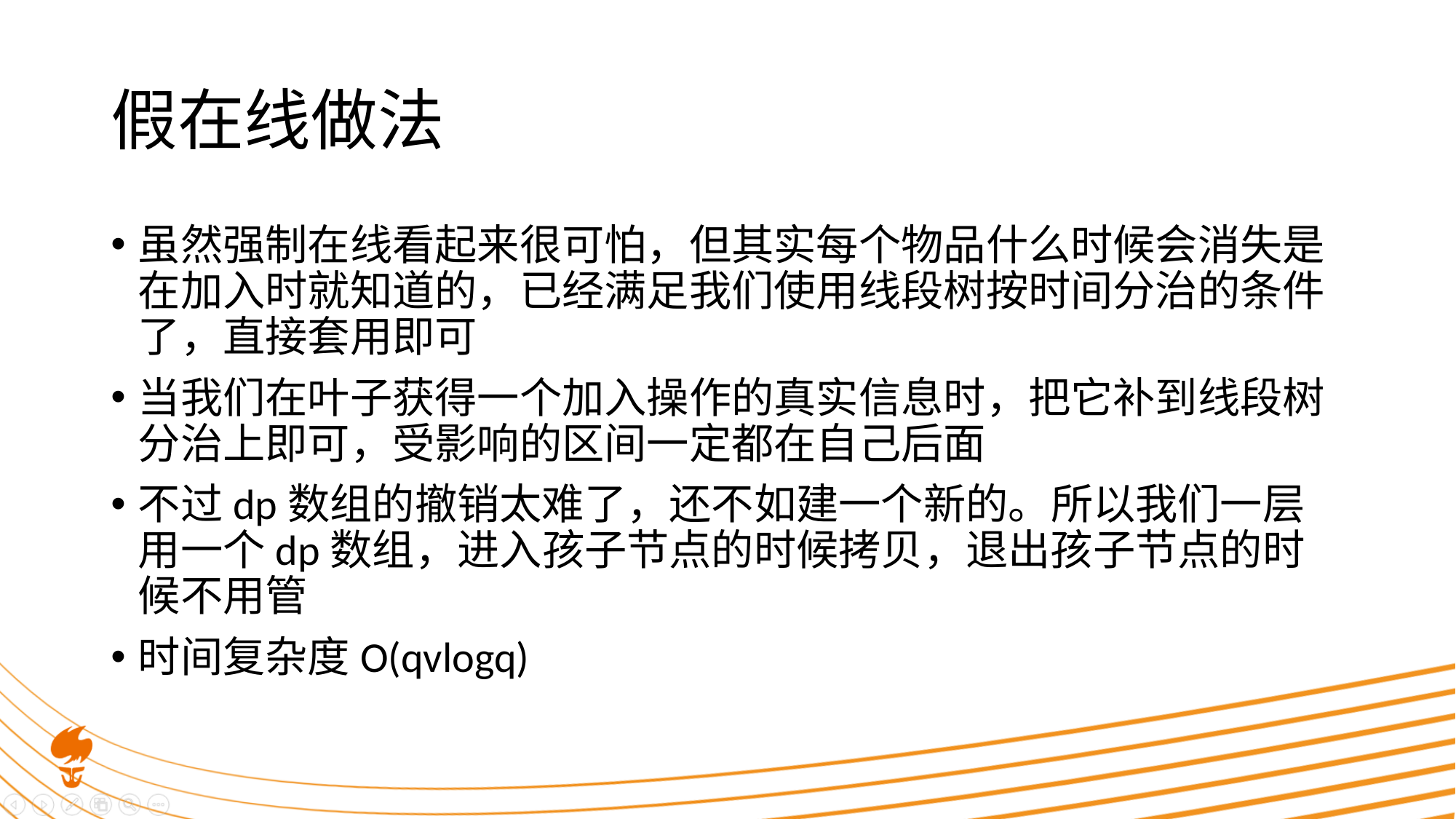

# 假在线做法
虽然强制在线看起来很可怕，但其实每个物品什么时候会消失是在加入时就知道的，已经满足我们使用线段树按时间分治的条件了，直接套用即可
当我们在叶子获得一个加入操作的真实信息时，把它补到线段树分治上即可，受影响的区间一定都在自己后面
不过dp数组的撤销太难了，还不如建一个新的。所以我们一层用一个dp数组，进入孩子节点的时候拷贝，退出孩子节点的时候不用管
时间复杂度O(qvlogq)